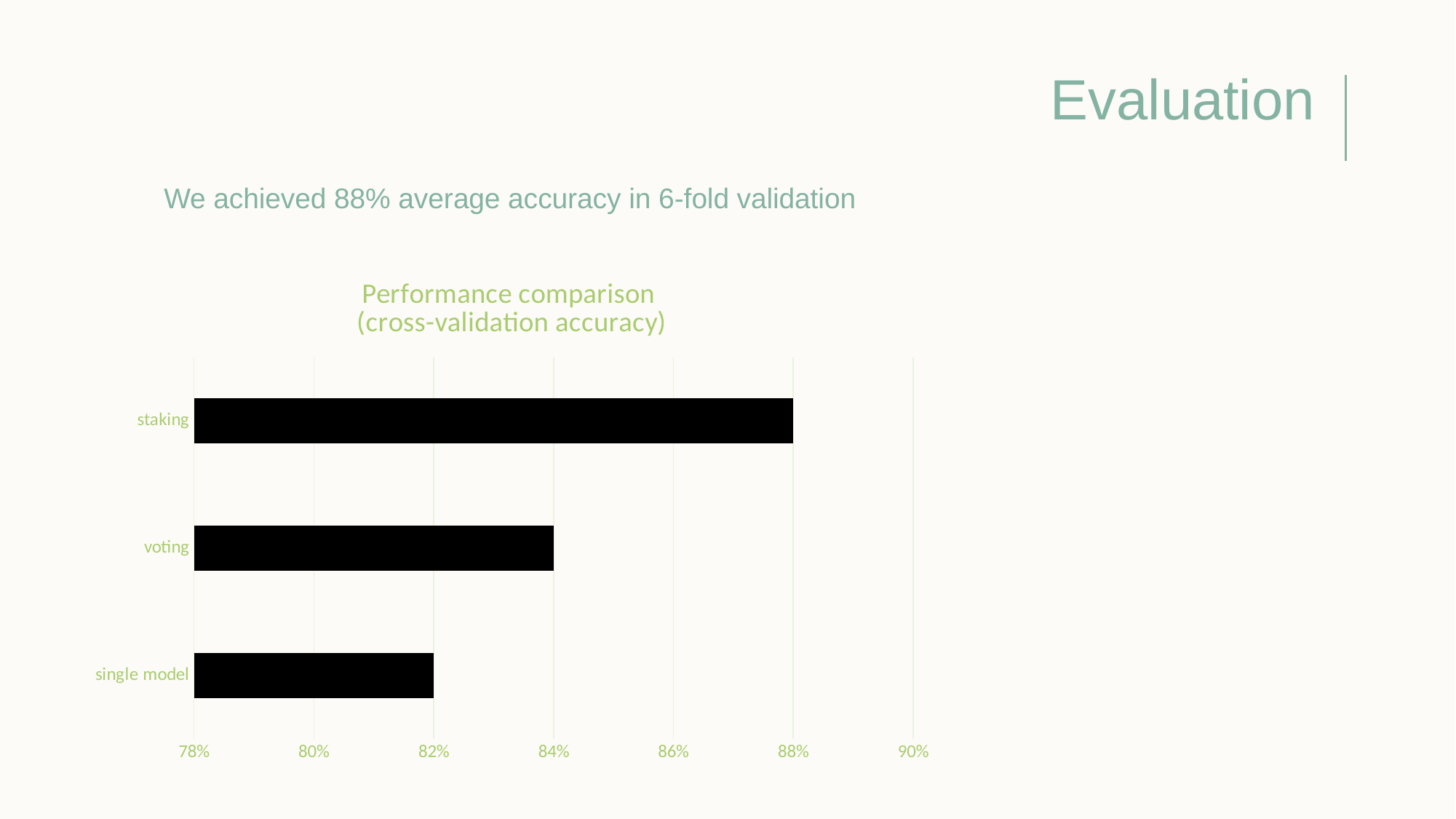

Evaluation
We achieved 88% average accuracy in 6-fold validation

### Chart: Performance comparison
(cross-validation accuracy)

| Category | 系列 1 |
|---|---|
| single model | 0.82 |
| voting | 0.84 |
| staking | 0.88 |